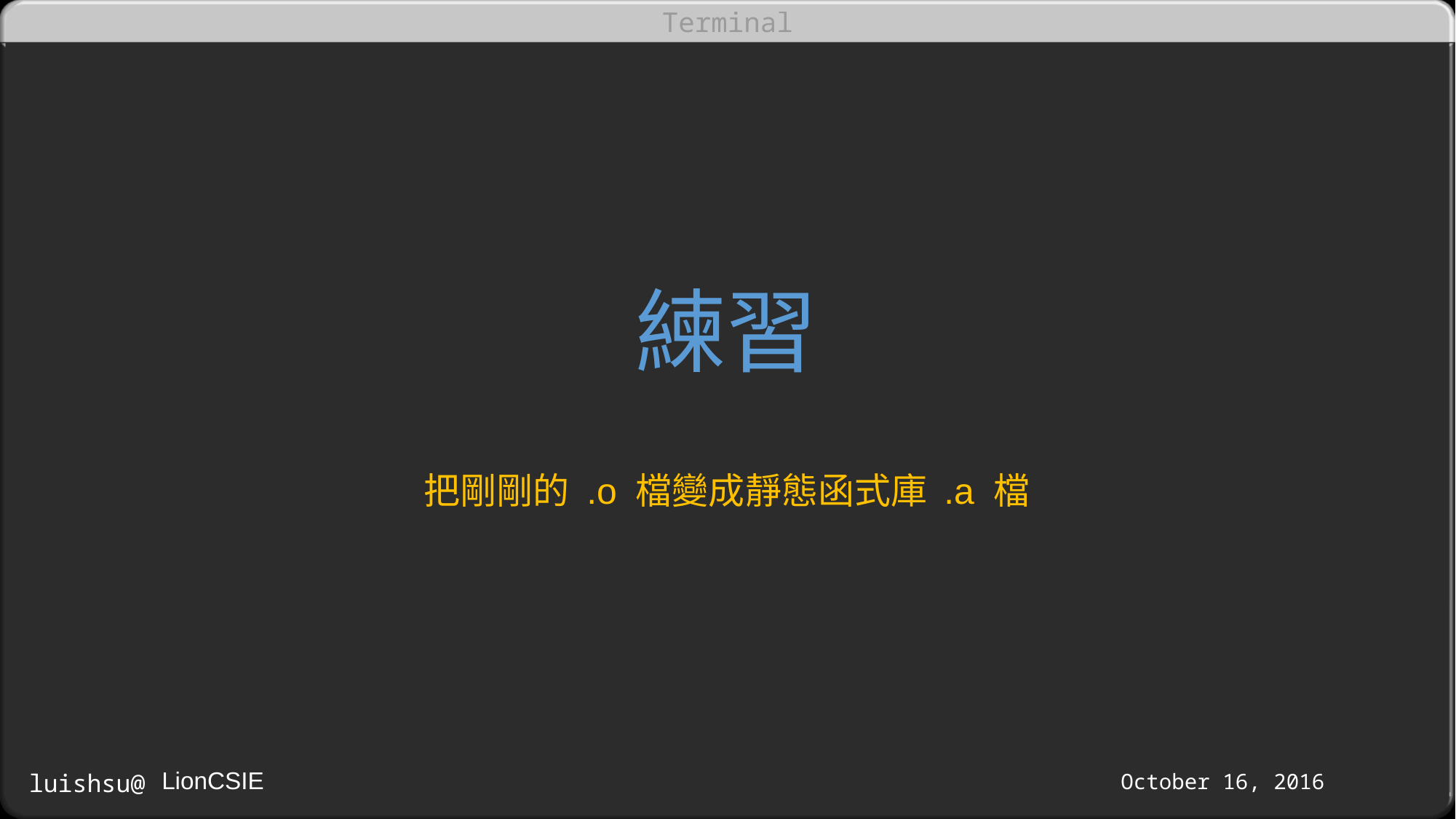

# 練習
把剛剛的 .o 檔變成靜態函式庫 .a 檔
LionCSIE
October 16, 2016